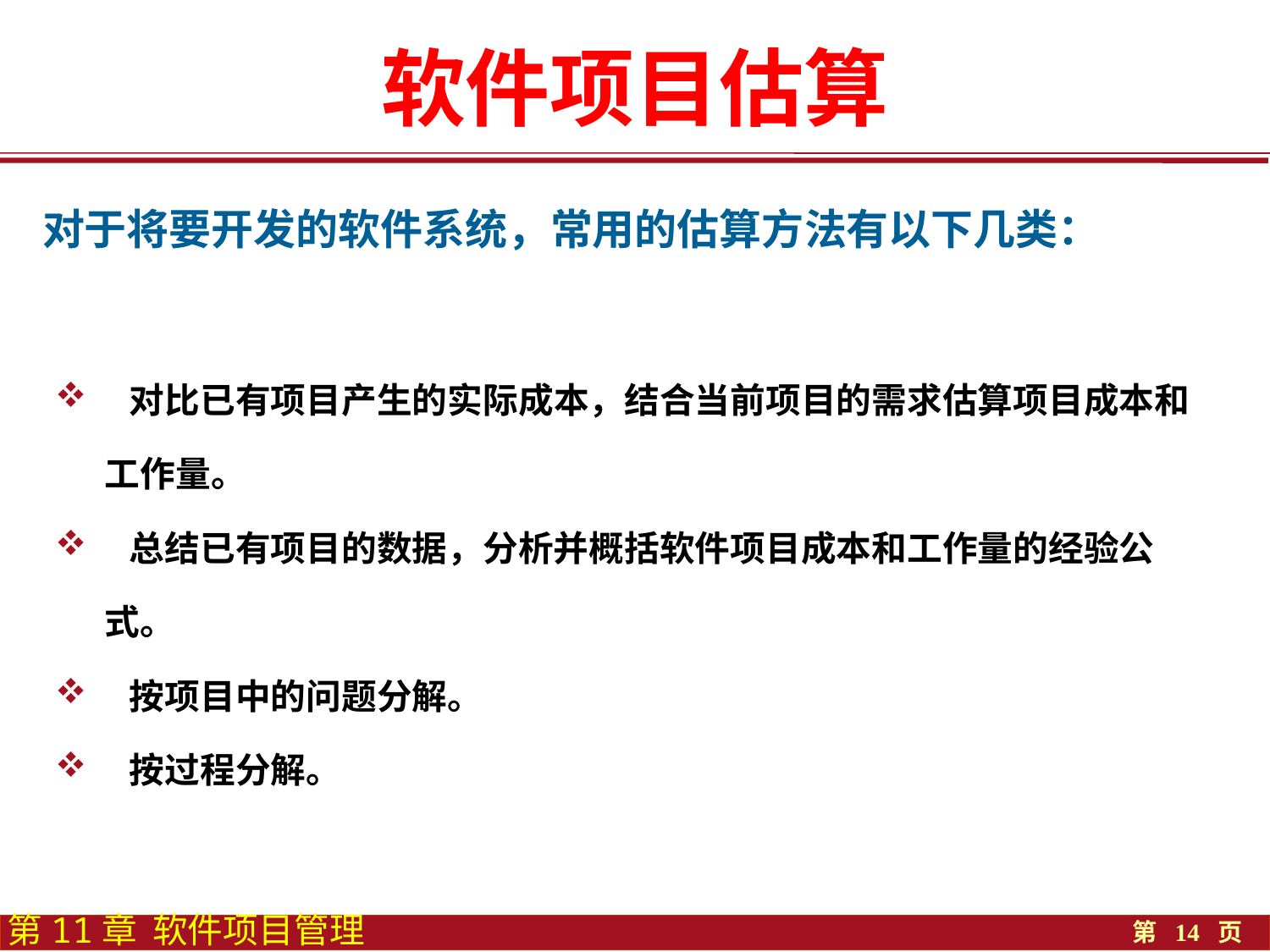

软件项目估算
对于将要开发的软件系统，常用的估算方法有以下几类：
  对比已有项目产生的实际成本，结合当前项目的需求估算项目成本和工作量。
  总结已有项目的数据，分析并概括软件项目成本和工作量的经验公式。
  按项目中的问题分解。
  按过程分解。